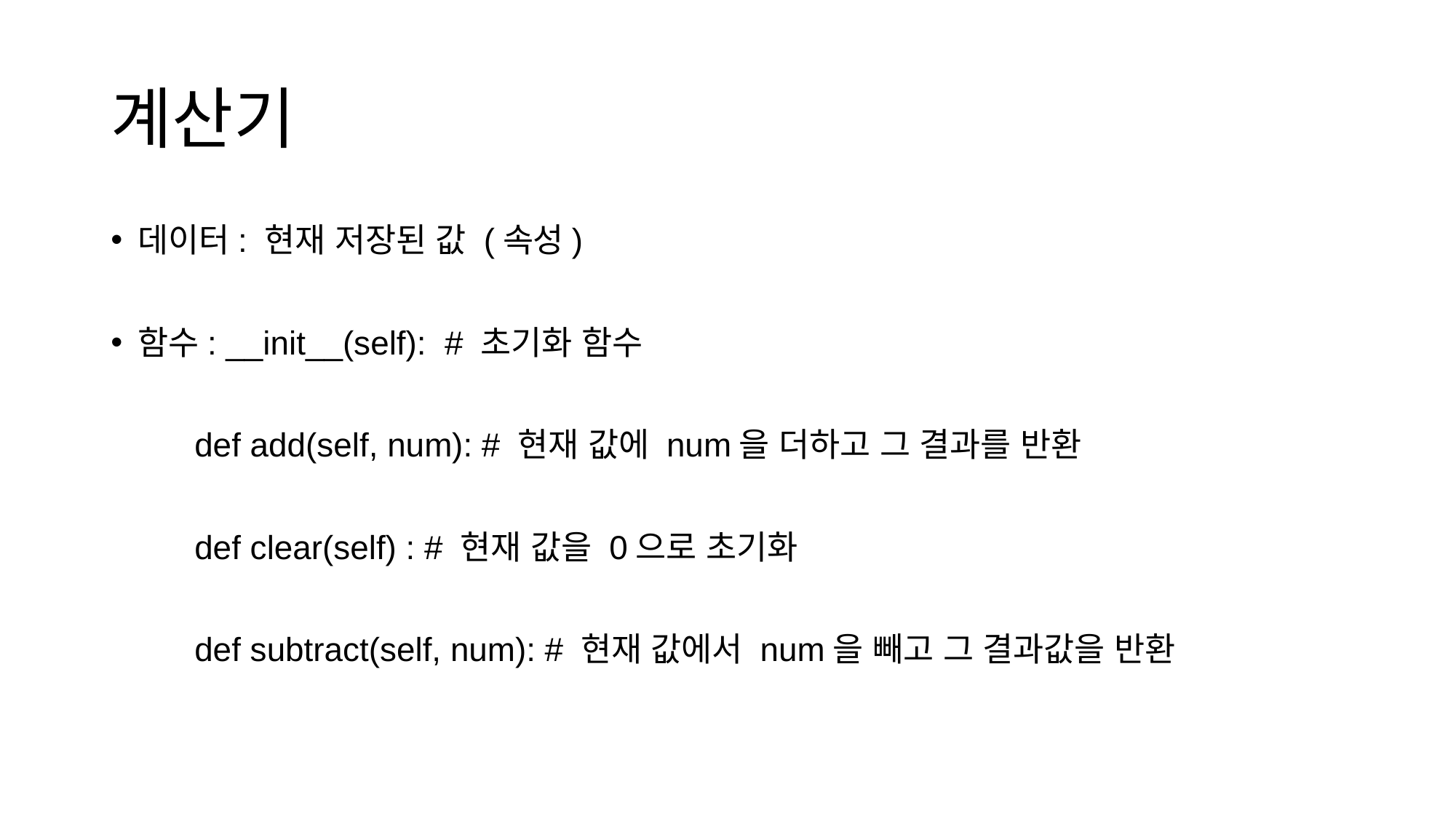

# 계산기
데이터: 현재 저장된 값 (속성)

함수: __init__(self):  # 초기화 함수

         def add(self, num): # 현재 값에 num을 더하고 그 결과를 반환

         def clear(self) : # 현재 값을 0으로 초기화

         def subtract(self, num): # 현재 값에서 num을 빼고 그 결과값을 반환